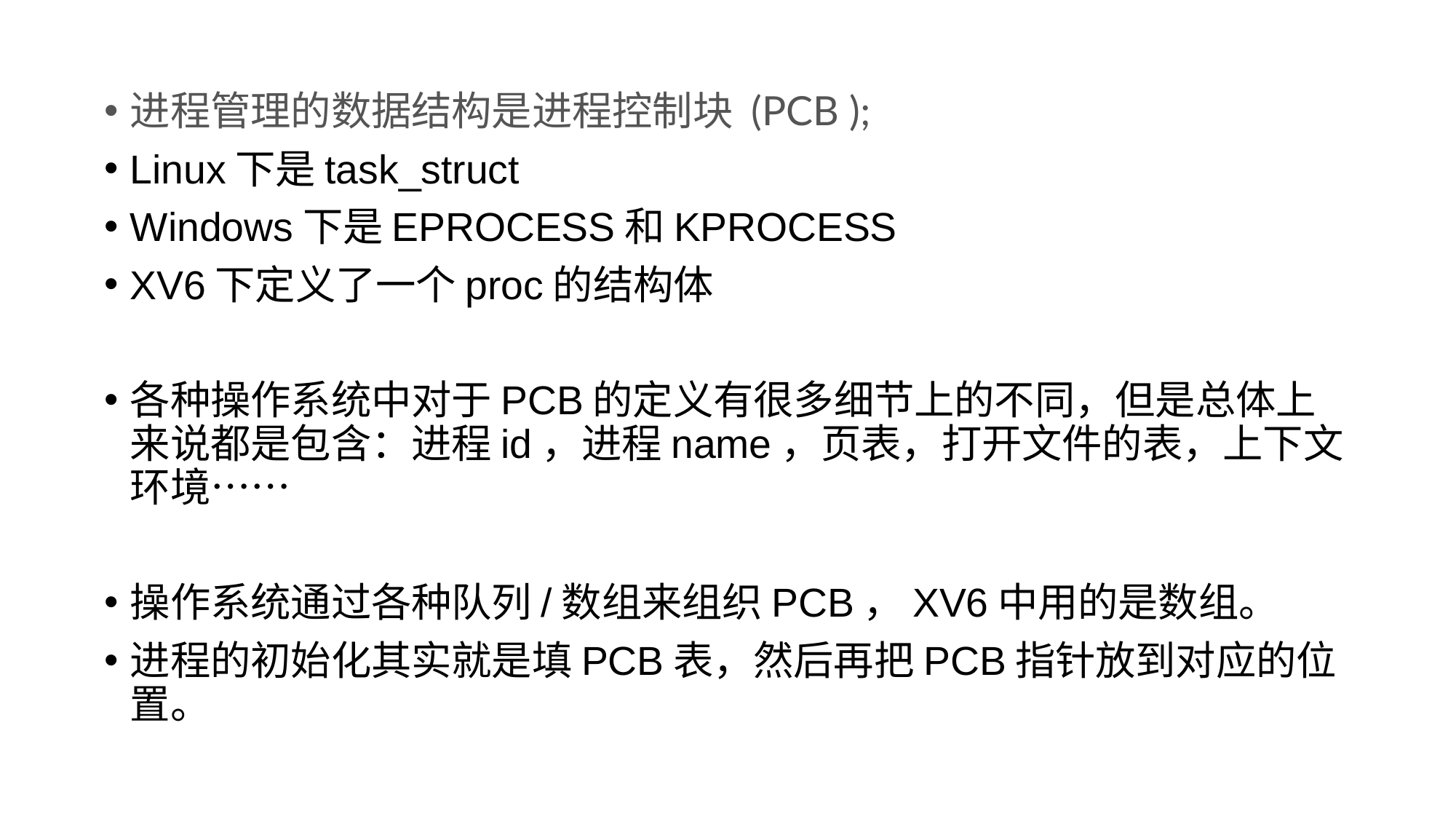

进程管理的数据结构是进程控制块 (PCB );
Linux下是task_struct
Windows下是EPROCESS和KPROCESS
XV6下定义了一个proc的结构体

各种操作系统中对于PCB的定义有很多细节上的不同，但是总体上来说都是包含：进程id，进程name，页表，打开文件的表，上下文环境……

操作系统通过各种队列/数组来组织PCB，XV6中用的是数组。
进程的初始化其实就是填PCB表，然后再把PCB指针放到对应的位置。